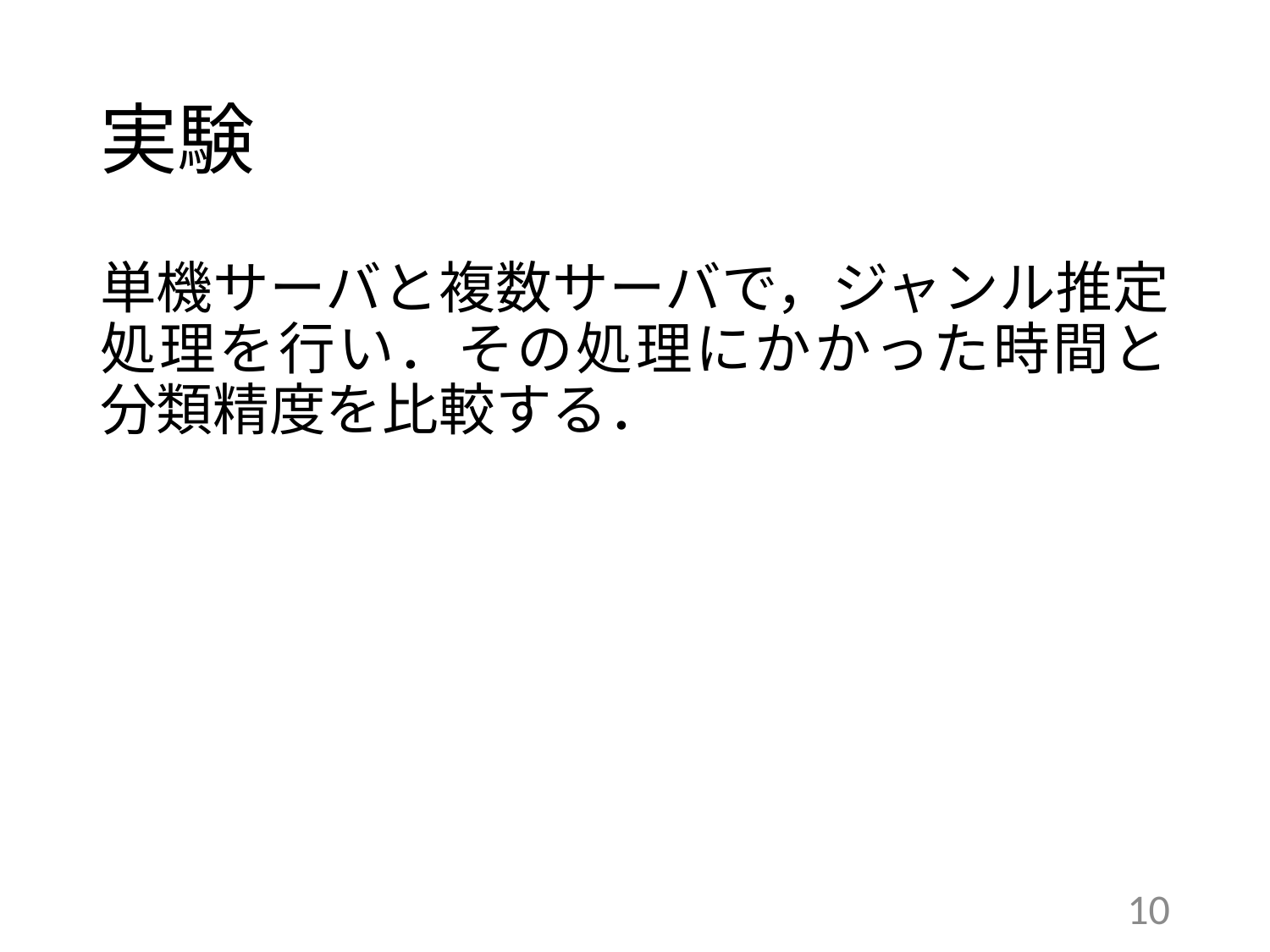

# 実験
単機サーバと複数サーバで，ジャンル推定処理を行い．その処理にかかった時間と分類精度を比較する．
10